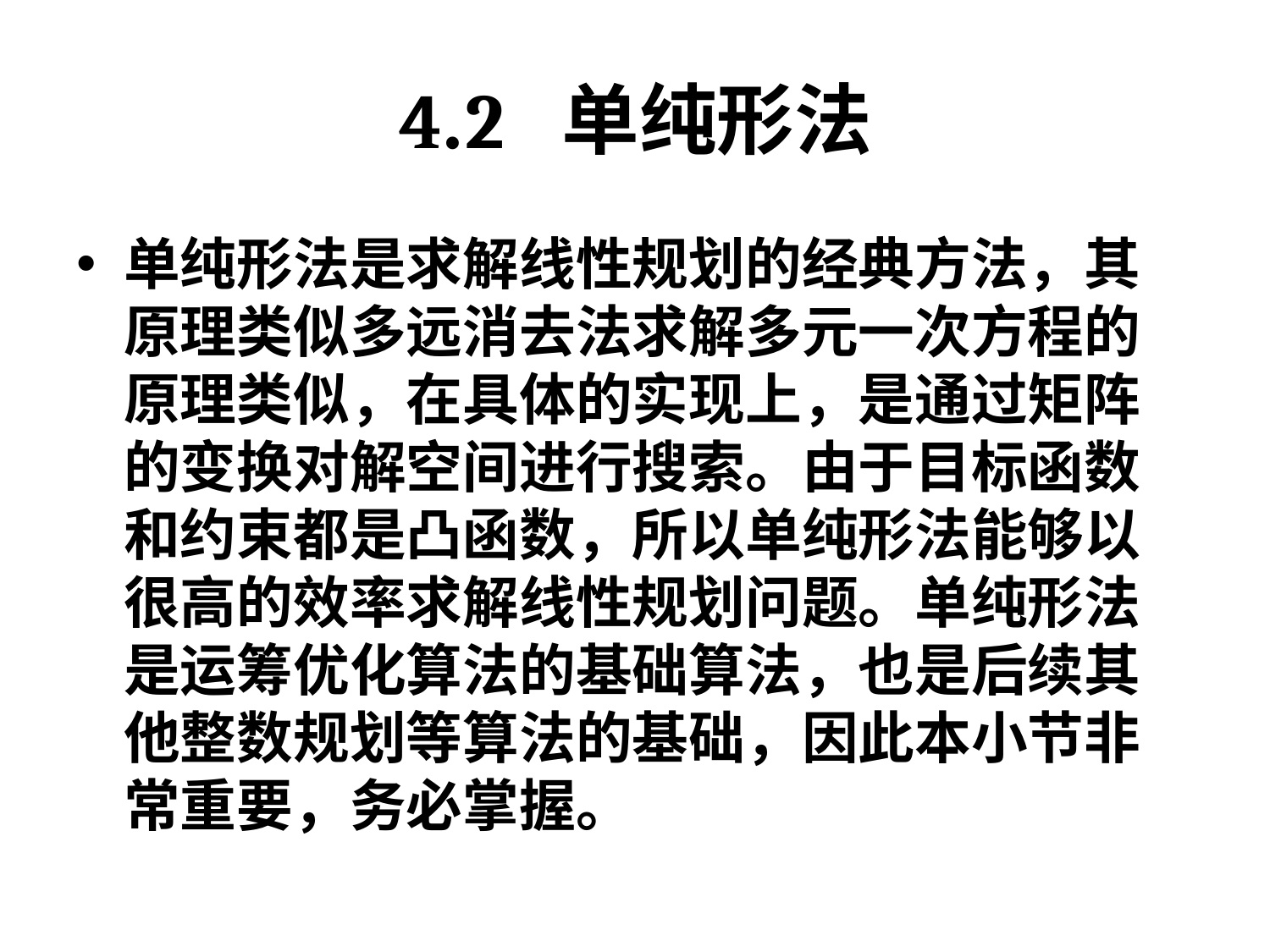

# 4.2  单纯形法
单纯形法是求解线性规划的经典方法，其原理类似多远消去法求解多元一次方程的原理类似，在具体的实现上，是通过矩阵的变换对解空间进行搜索。由于目标函数和约束都是凸函数，所以单纯形法能够以很高的效率求解线性规划问题。单纯形法是运筹优化算法的基础算法，也是后续其他整数规划等算法的基础，因此本小节非常重要，务必掌握。